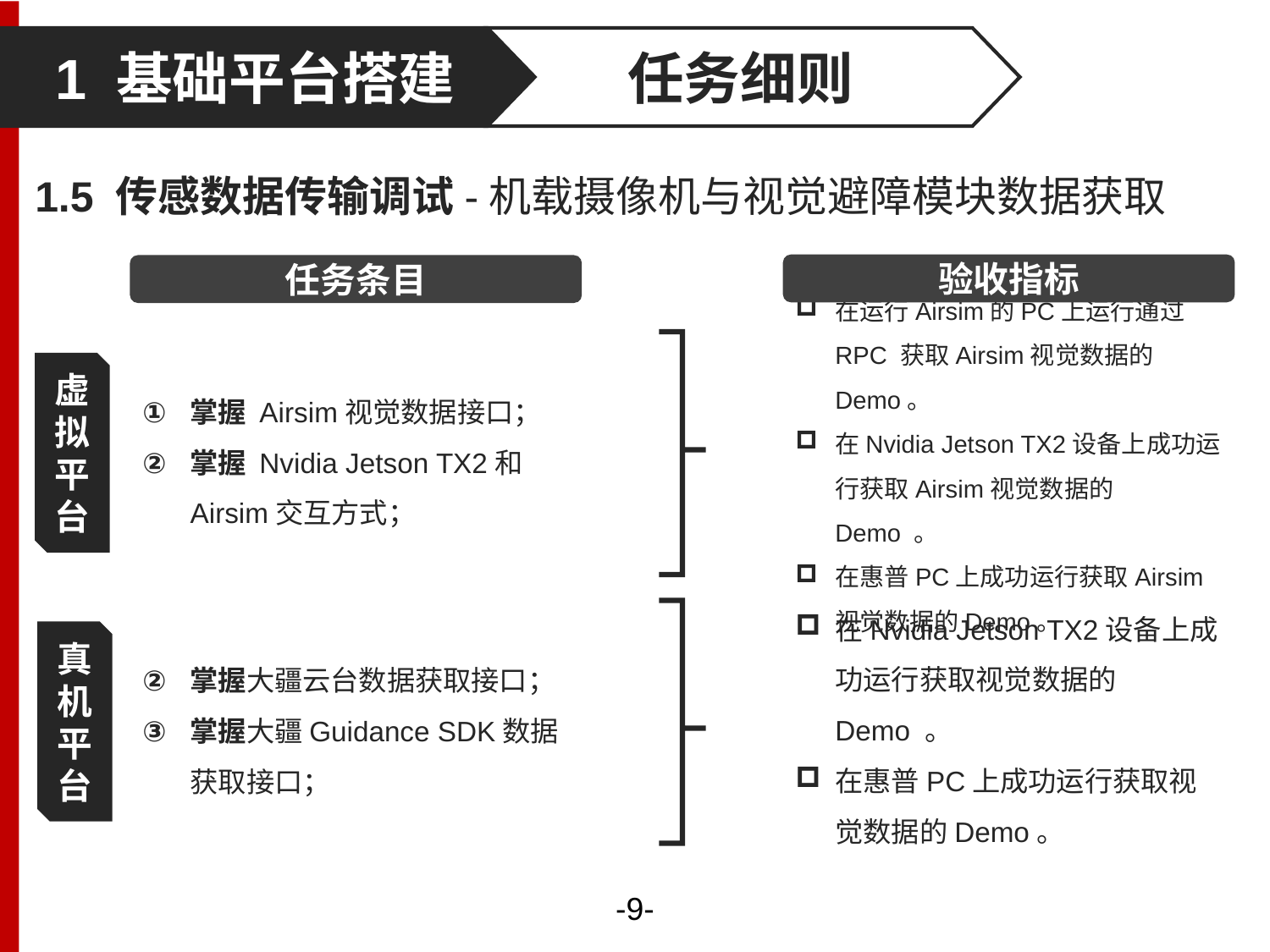

1 基础平台搭建
任务细则
1.5 传感数据传输调试-机载摄像机与视觉避障模块数据获取
验收指标
任务条目

在运行Airsim的PC上运行通过RPC 获取Airsim视觉数据的Demo。
在Nvidia Jetson TX2设备上成功运行获取Airsim视觉数据的Demo 。
在惠普PC上成功运行获取Airsim视觉数据的Demo。
掌握 Airsim视觉数据接口；
掌握 Nvidia Jetson TX2和Airsim交互方式；
虚拟平台

在Nvidia Jetson TX2设备上成功运行获取视觉数据的Demo 。
在惠普PC上成功运行获取视觉数据的Demo。
掌握大疆云台数据获取接口；
掌握大疆Guidance SDK数据获取接口；

真机平台
-9-